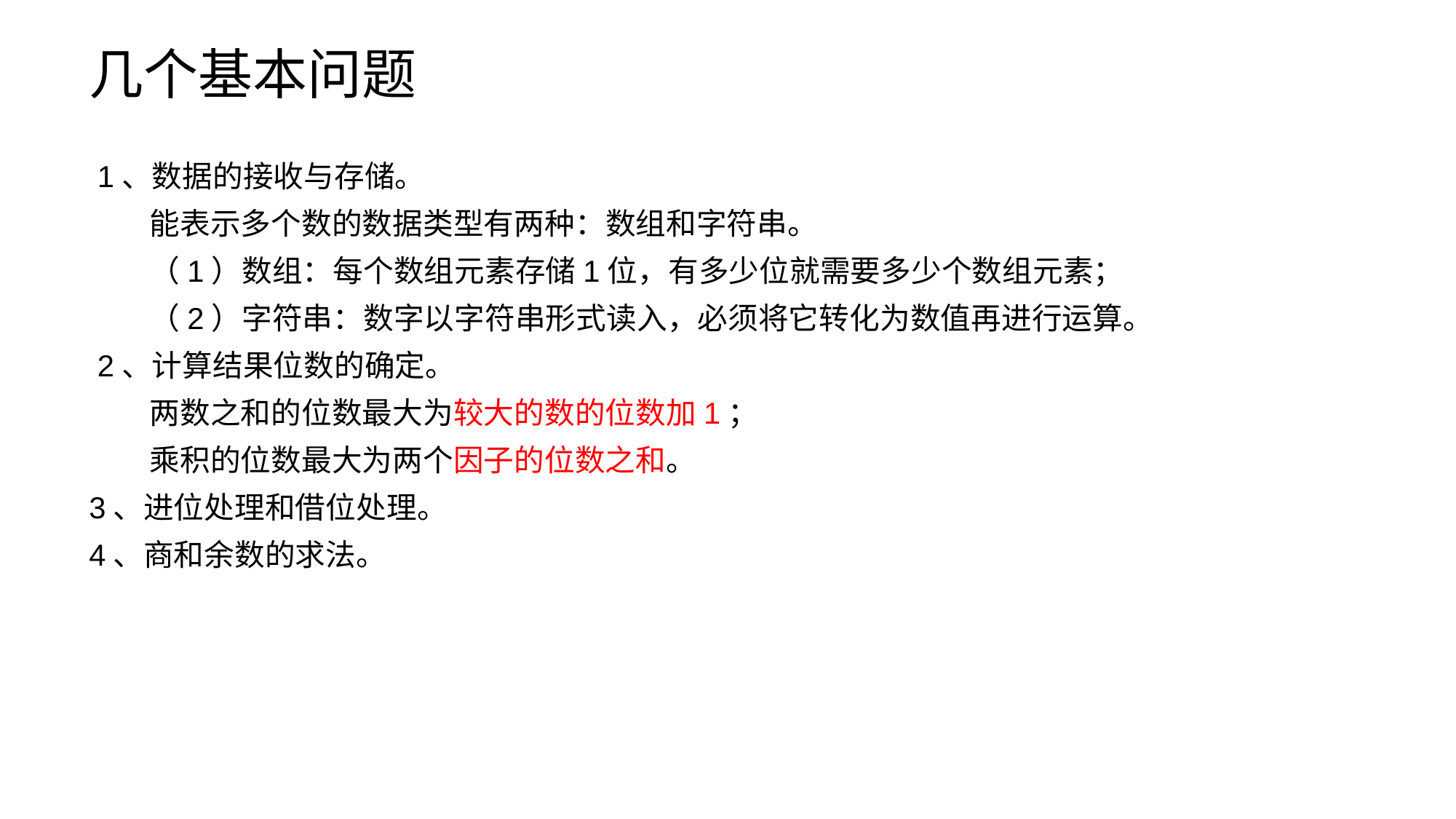

# 几个基本问题
 1、数据的接收与存储。
能表示多个数的数据类型有两种：数组和字符串。
（1）数组：每个数组元素存储1位，有多少位就需要多少个数组元素；
（2）字符串：数字以字符串形式读入，必须将它转化为数值再进行运算。
 2、计算结果位数的确定。
两数之和的位数最大为较大的数的位数加1；
乘积的位数最大为两个因子的位数之和。
3、进位处理和借位处理。
4、商和余数的求法。